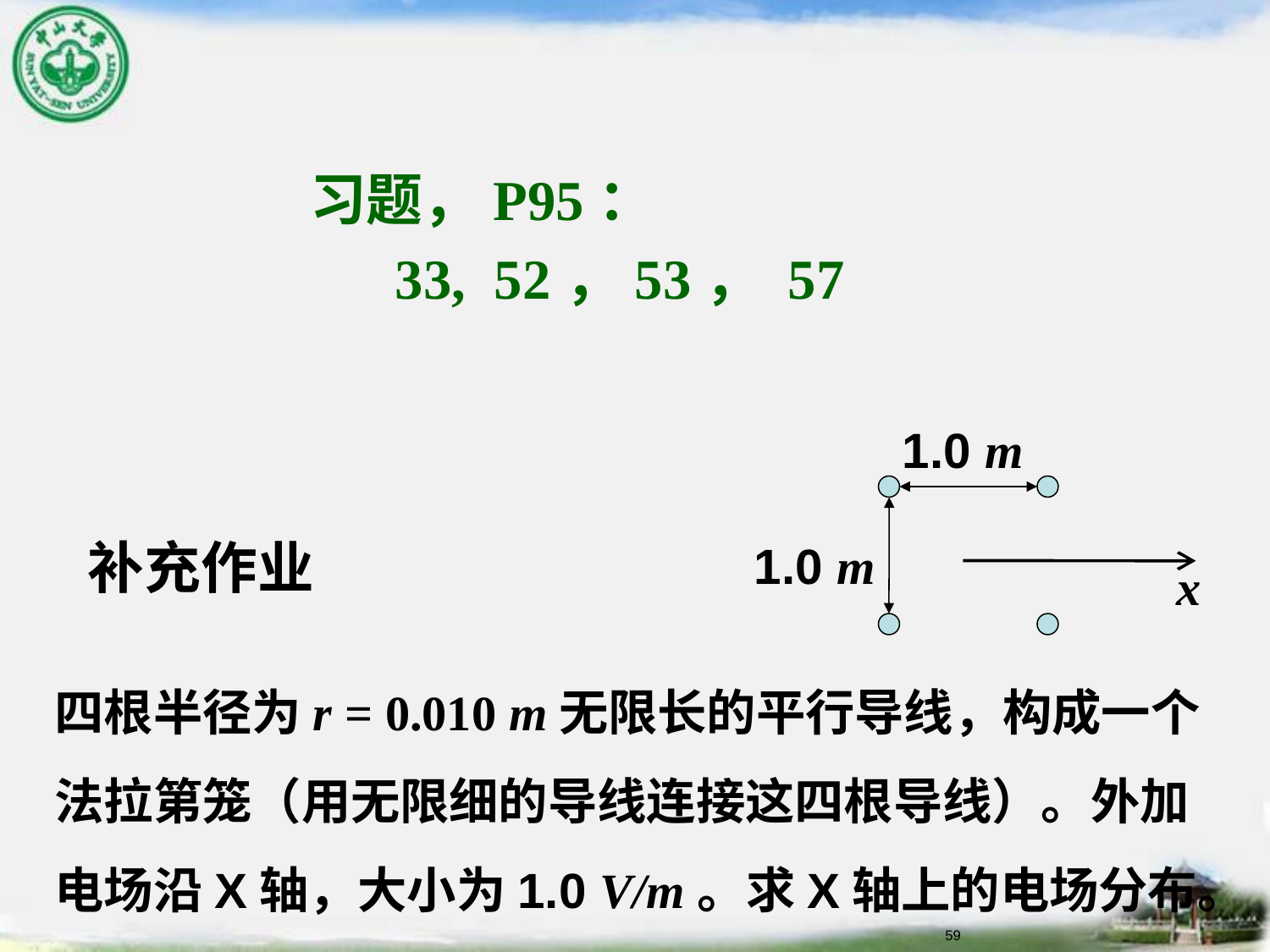

习题，P95：
                           33,  52，53， 57

1.0 m

# 补充作业
1.0 m
x

四根半径为r = 0.010 m无限长的平行导线，构成一个法拉第笼（用无限细的导线连接这四根导线）。外加电场沿X轴，大小为1.0 V/m。求X轴上的电场分布。
59